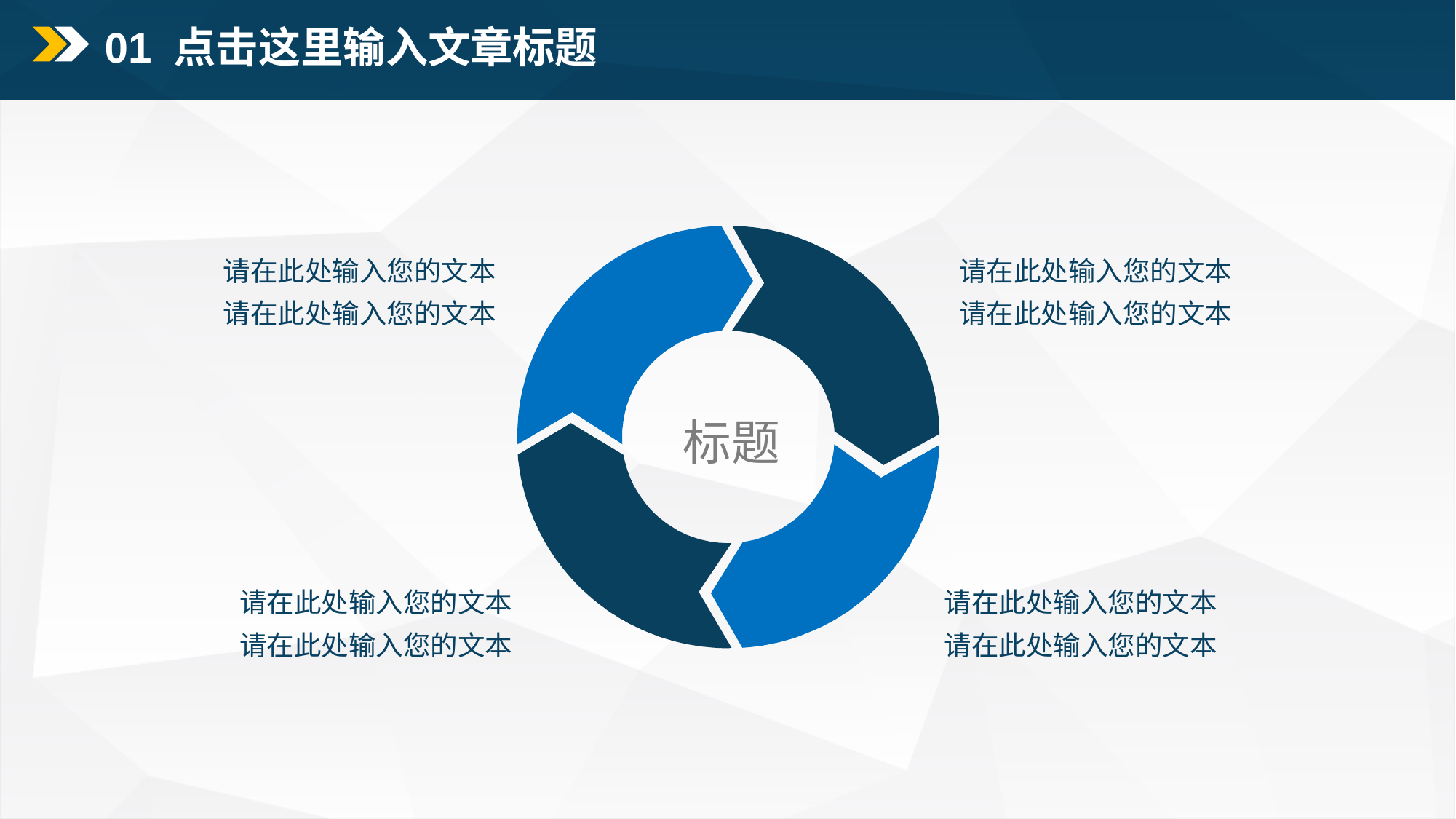

01 点击这里输入文章标题

请在此处输入您的文本
请在此处输入您的文本
请在此处输入您的文本
请在此处输入您的文本

标题

请在此处输入您的文本
请在此处输入您的文本
请在此处输入您的文本
请在此处输入您的文本